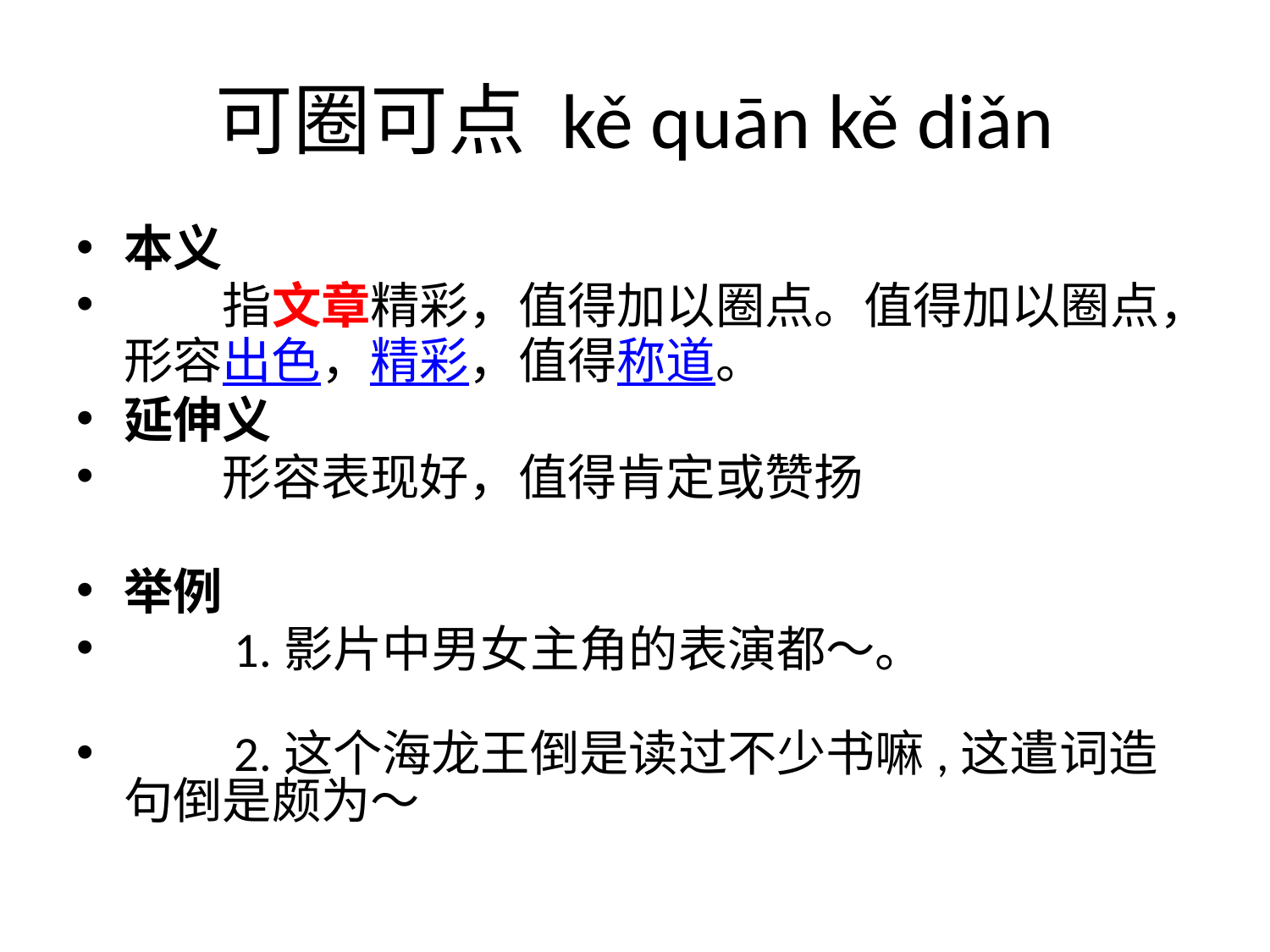

# 可圈可点 kě quān kě diǎn
本义
　　指文章精彩，值得加以圈点。值得加以圈点，形容出色，精彩，值得称道。
延伸义
　　形容表现好，值得肯定或赞扬

举例
　　1.影片中男女主角的表演都～。
　　2.这个海龙王倒是读过不少书嘛,这遣词造句倒是颇为～